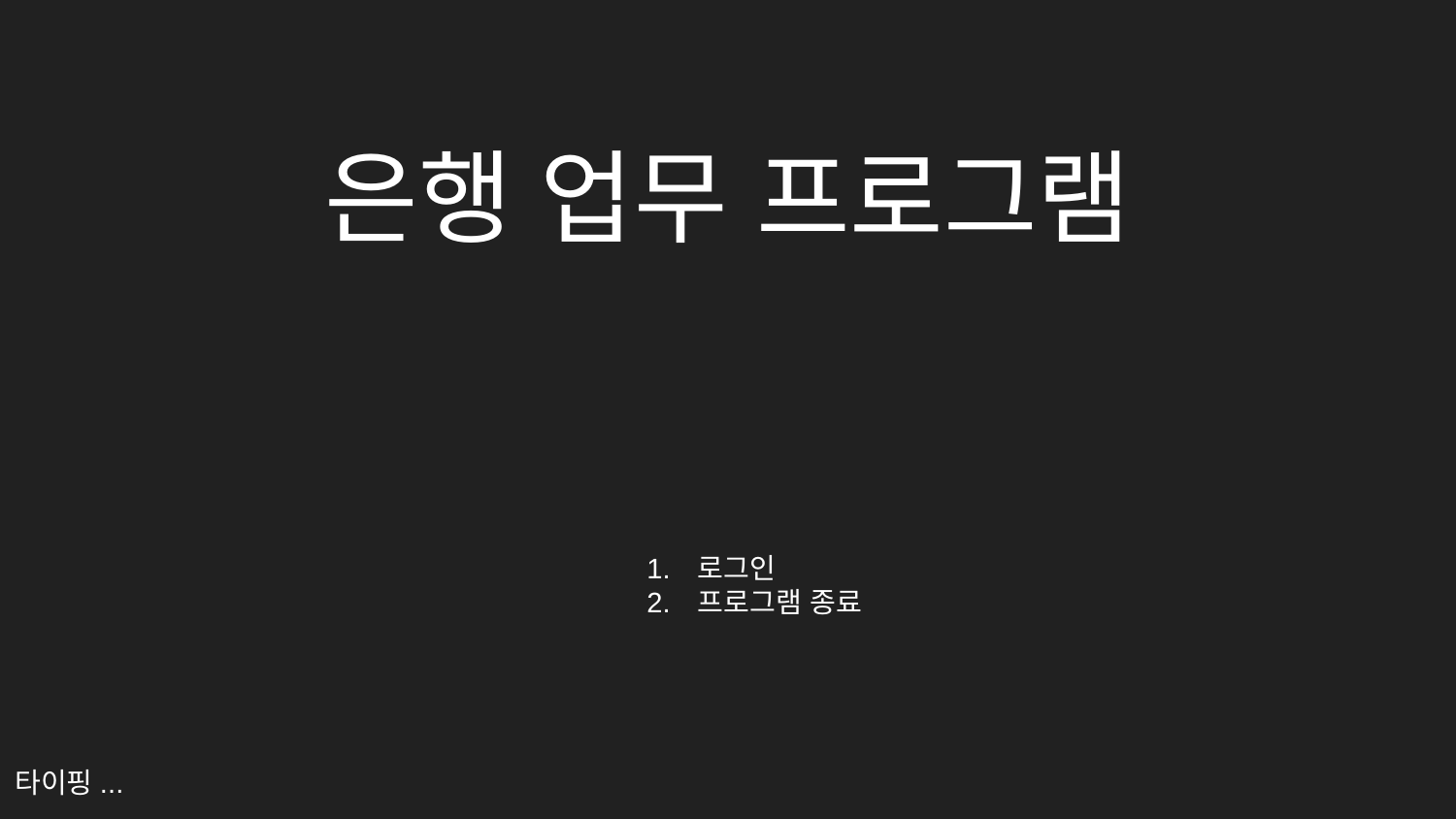

# 은행 업무 프로그램
로그인
프로그램 종료
타이핑...